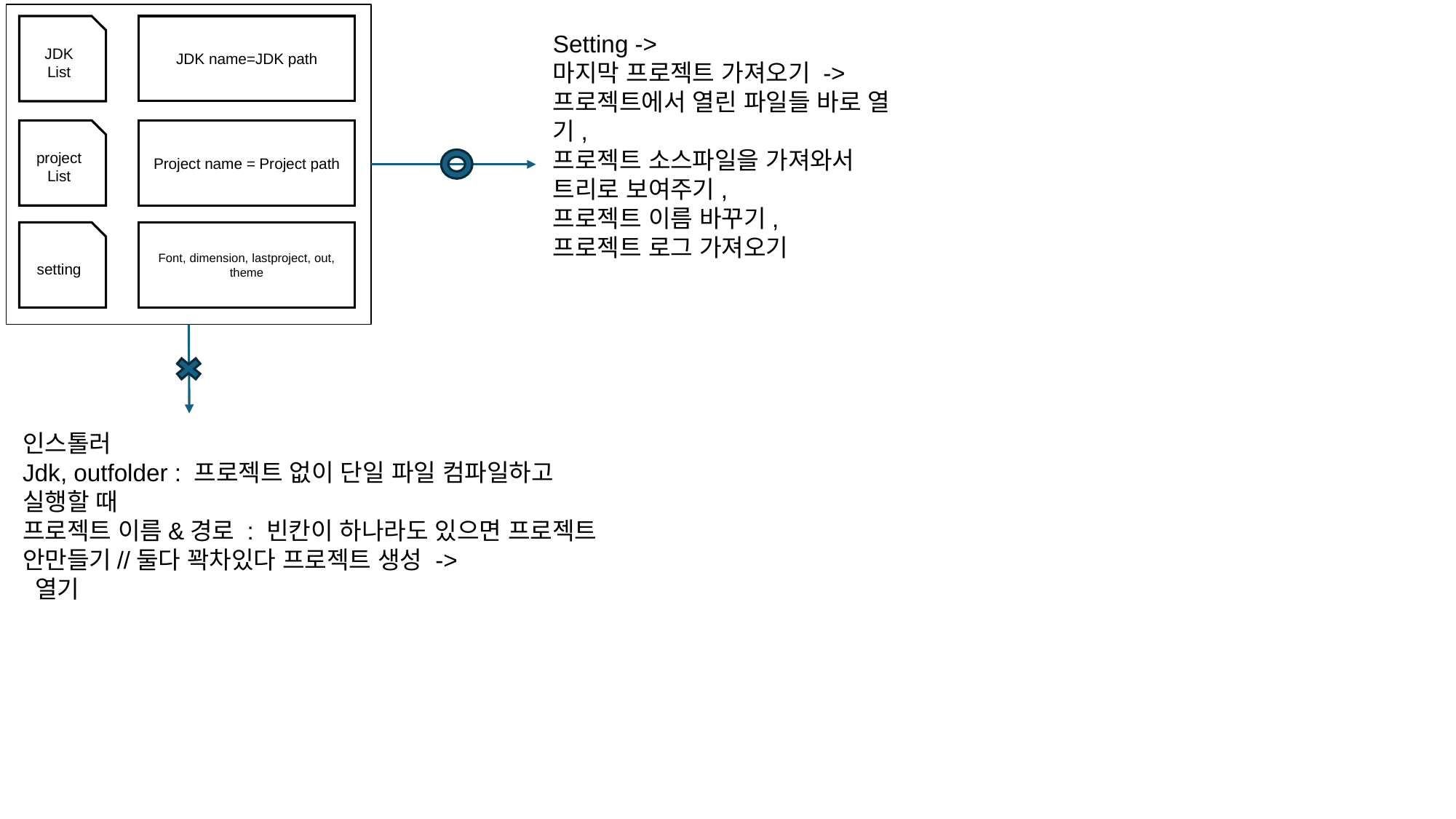

JDK
List
JDK name=JDK path
Setting ->
마지막 프로젝트 가져오기 ->
프로젝트에서 열린 파일들 바로 열기,
프로젝트 소스파일을 가져와서 트리로 보여주기,
프로젝트 이름 바꾸기,
프로젝트 로그 가져오기
project
List
Project name = Project path

setting
Font, dimension, lastproject, out, theme

인스톨러
Jdk, outfolder : 프로젝트 없이 단일 파일 컴파일하고 실행할 때
프로젝트 이름&경로 : 빈칸이 하나라도 있으면 프로젝트 안만들기//둘다 꽉차있다 프로젝트 생성 ->
 열기